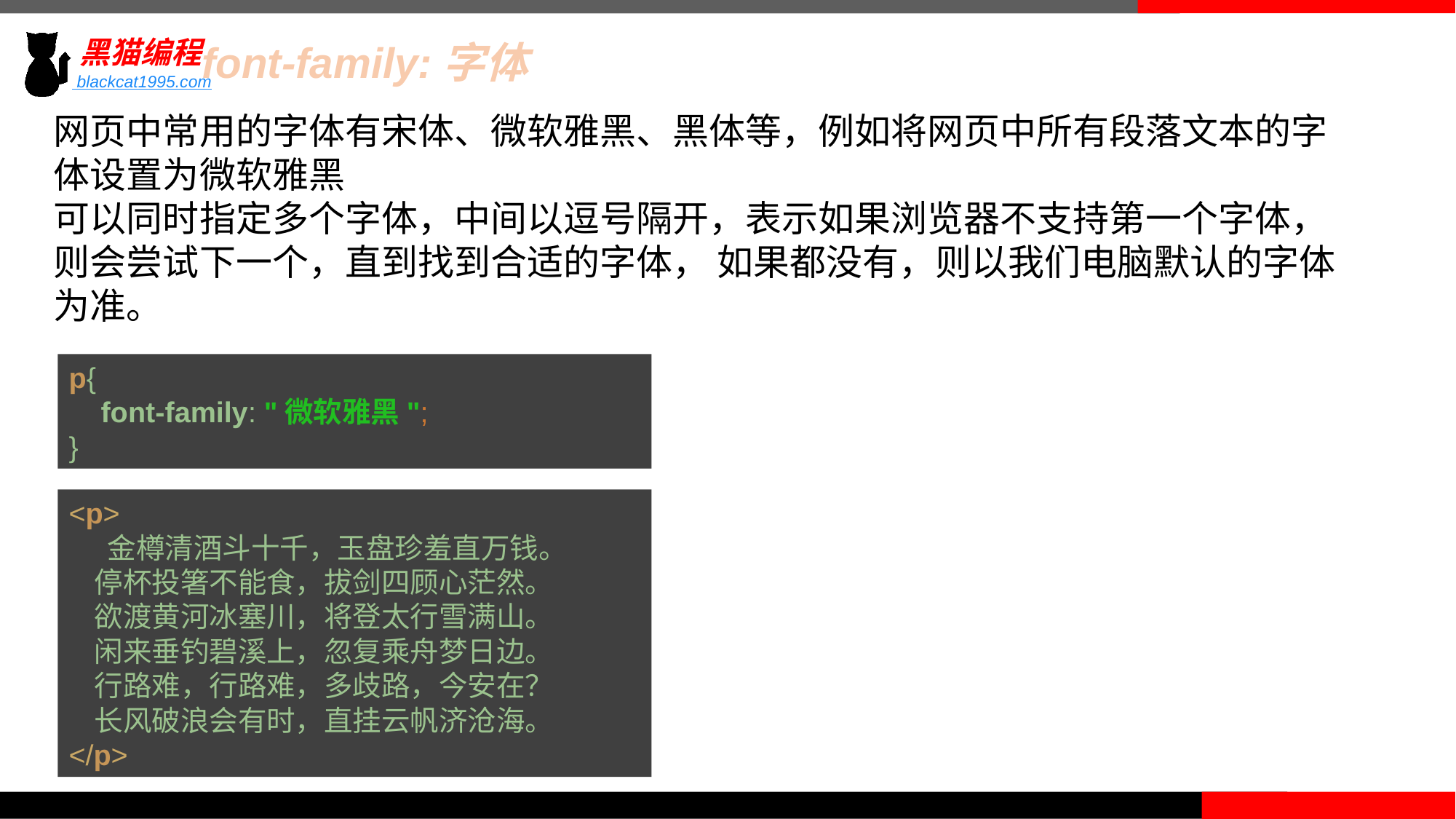

font-family:字体
网页中常用的字体有宋体、微软雅黑、黑体等，例如将网页中所有段落文本的字体设置为微软雅黑
可以同时指定多个字体，中间以逗号隔开，表示如果浏览器不支持第一个字体，则会尝试下一个，直到找到合适的字体， 如果都没有，则以我们电脑默认的字体为准。
p{
    font-family: "微软雅黑";
}
<p>
    金樽清酒斗十千，玉盘珍羞直万钱。
    停杯投箸不能食，拔剑四顾心茫然。
    欲渡黄河冰塞川，将登太行雪满山。
    闲来垂钓碧溪上，忽复乘舟梦日边。
    行路难，行路难，多歧路，今安在？
    长风破浪会有时，直挂云帆济沧海。
</p>